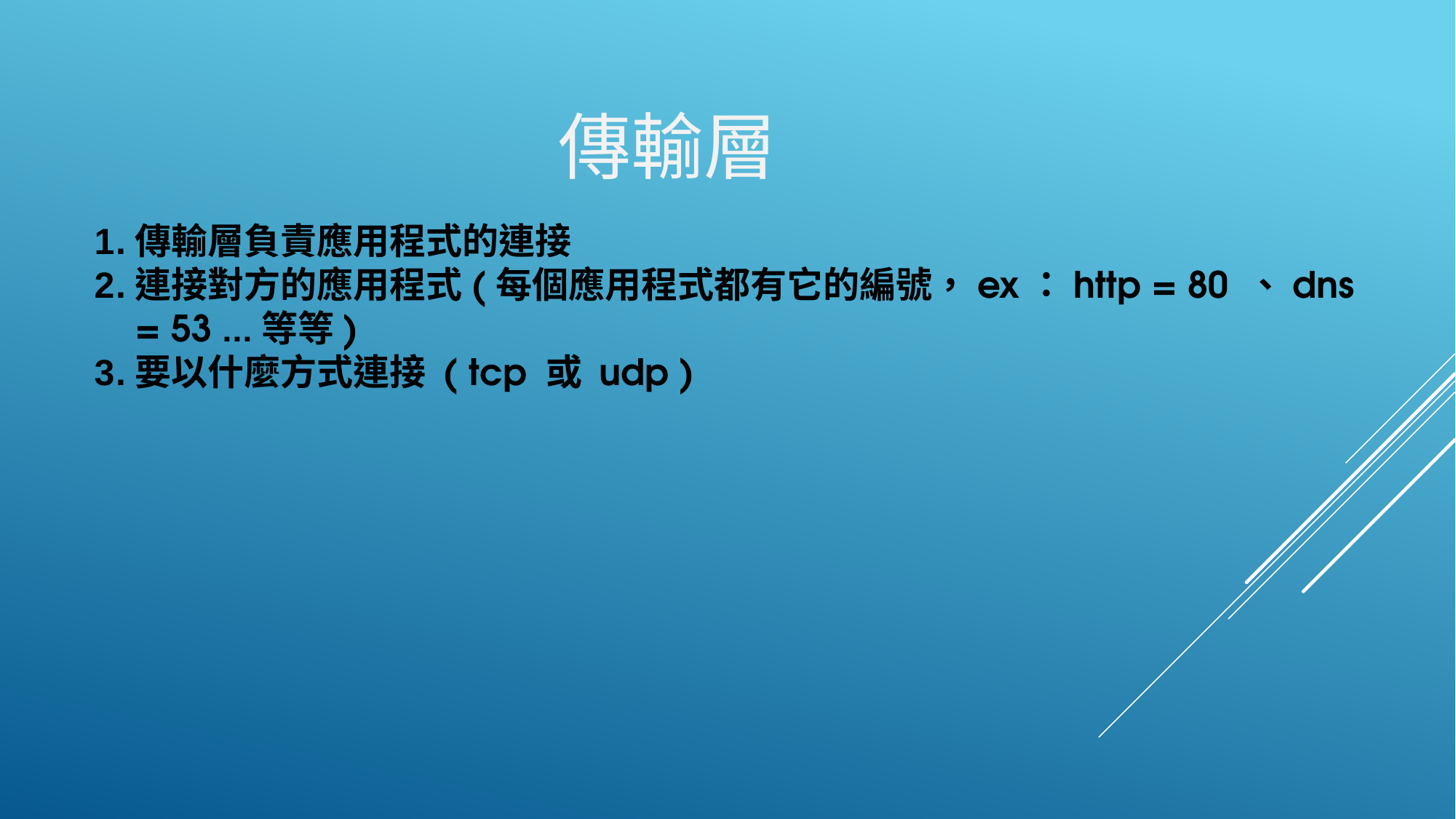

傳輸層

傳輸層負責應用程式的連接
連接對方的應用程式(每個應用程式都有它的編號，ex：http = 80 、dns = 53 ...等等)
要以什麼方式連接 ( tcp 或 udp )